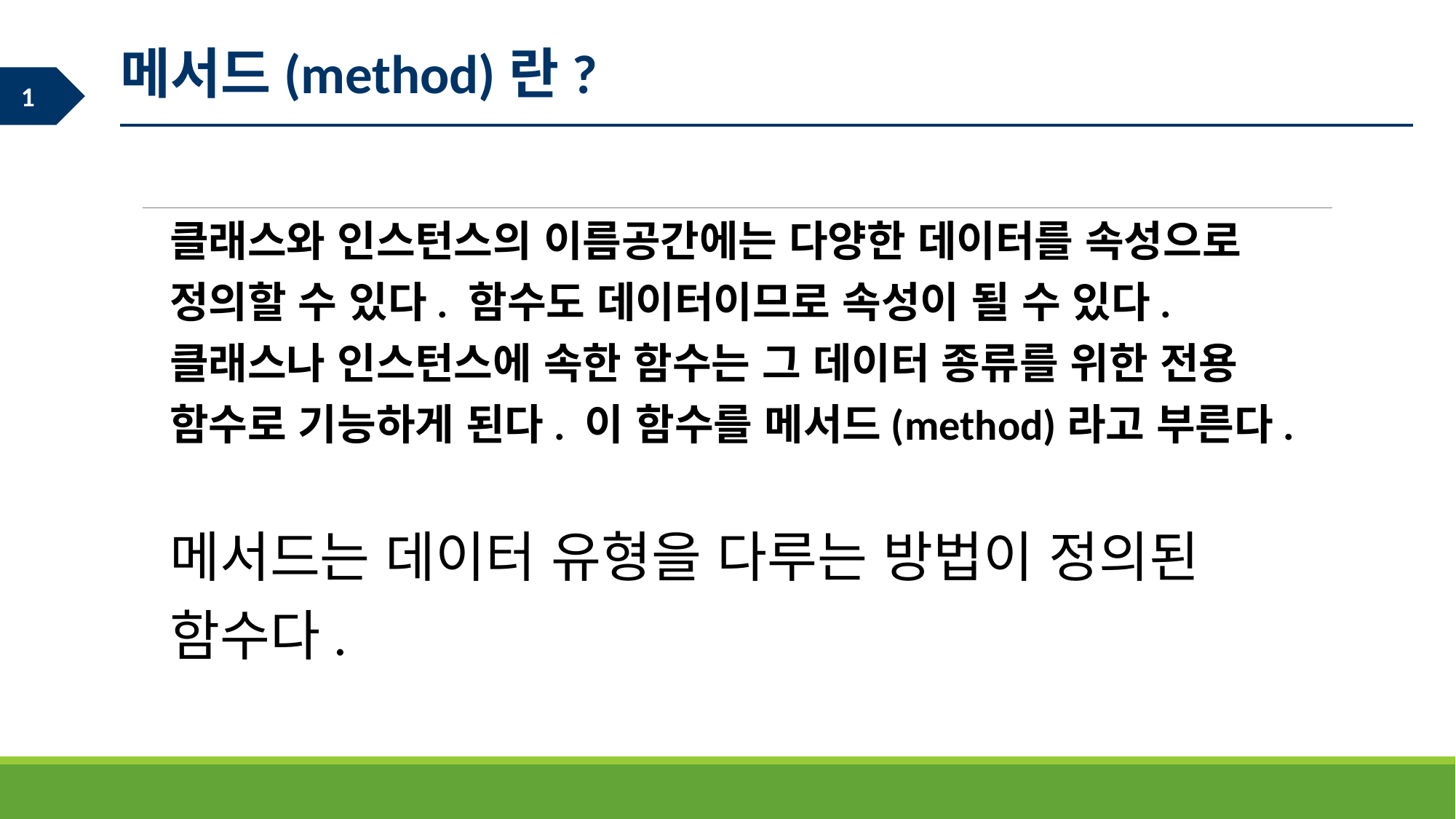

메서드(method)란?
클래스와 인스턴스의 이름공간에는 다양한 데이터를 속성으로 정의할 수 있다. 함수도 데이터이므로 속성이 될 수 있다. 클래스나 인스턴스에 속한 함수는 그 데이터 종류를 위한 전용 함수로 기능하게 된다. 이 함수를 메서드(method)라고 부른다.

메서드는 데이터 유형을 다루는 방법이 정의된 함수다.